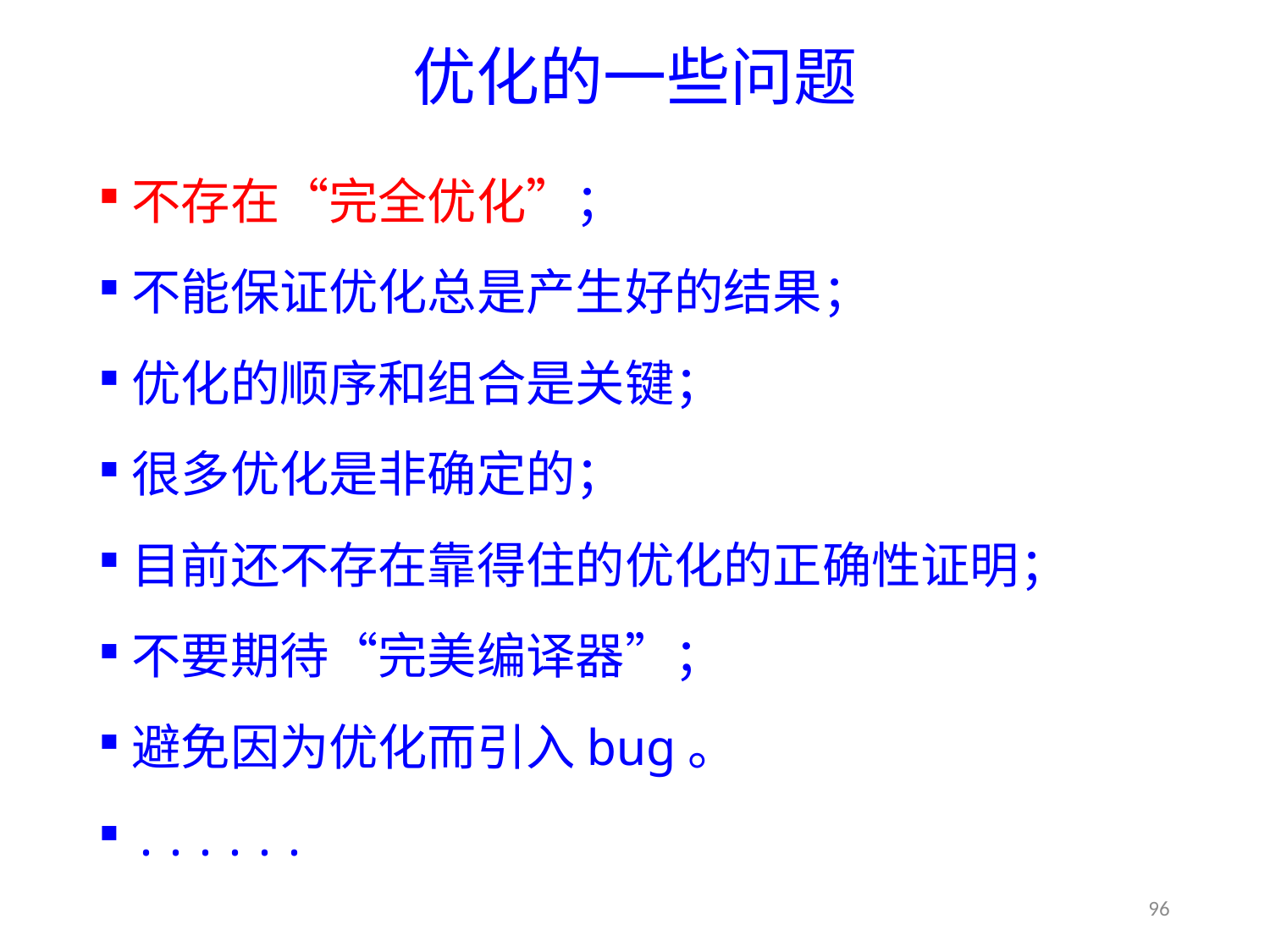

# 优化的一些问题
不存在“完全优化”；
不能保证优化总是产生好的结果；
优化的顺序和组合是关键；
很多优化是非确定的；
目前还不存在靠得住的优化的正确性证明；
不要期待“完美编译器”；
避免因为优化而引入bug。
......
96